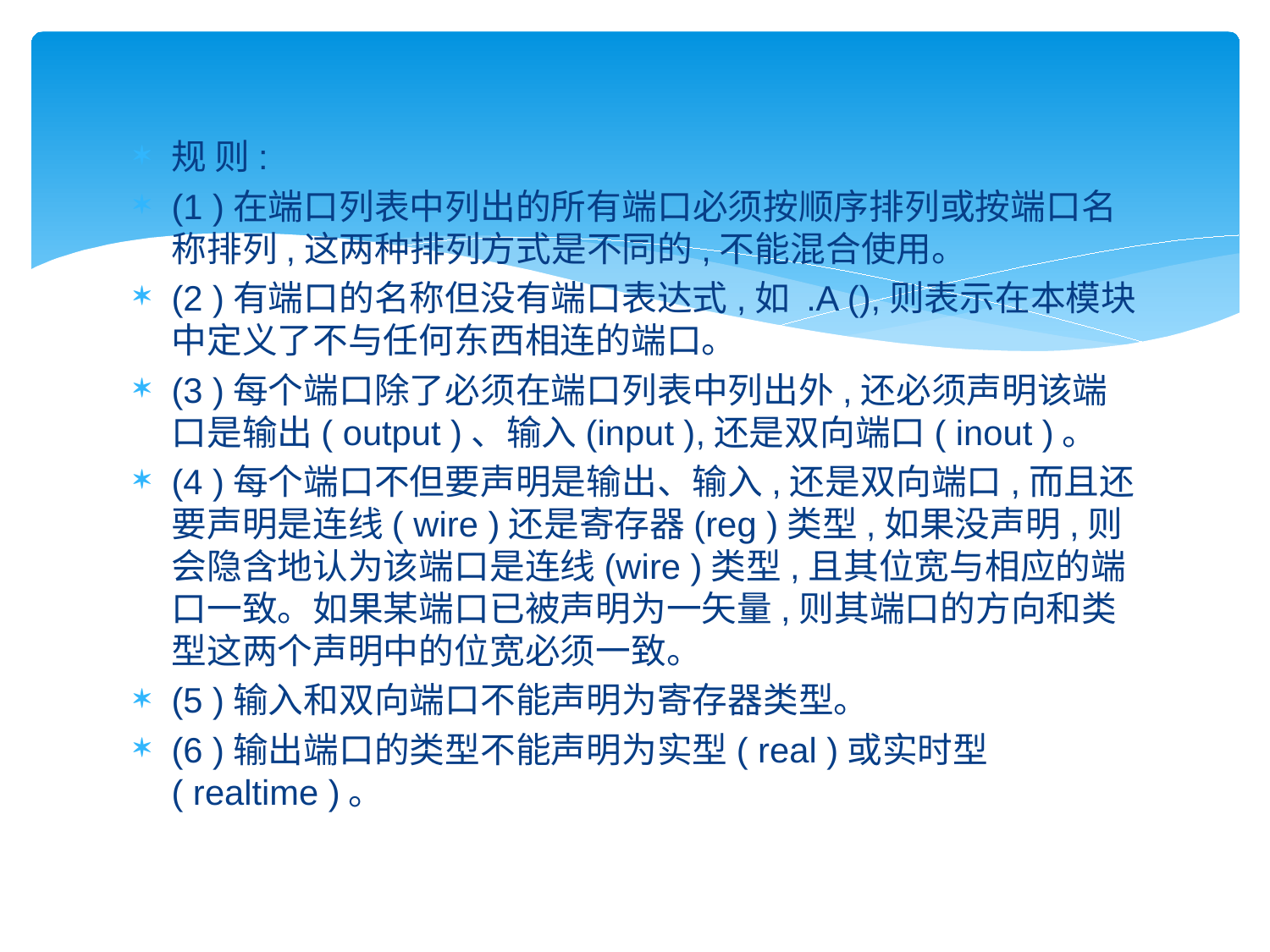

#
规 则:
(1 )在端口列表中列出的所有端口必须按顺序排列或按端口名称排列,这两种排列方式是不同的,不能混合使用。
(2 )有端口的名称但没有端口表达式,如 .A (),则表示在本模块中定义了不与任何东西相连的端口。
(3 )每个端口除了必须在端口列表中列出外,还必须声明该端口是输出( output )、输入(input ),还是双向端口( inout )。
(4 )每个端口不但要声明是输出、输入,还是双向端口,而且还要声明是连线( wire )还是寄存器(reg )类型,如果没声明,则会隐含地认为该端口是连线(wire )类型,且其位宽与相应的端口一致。如果某端口已被声明为一矢量,则其端口的方向和类型这两个声明中的位宽必须一致。
(5 )输入和双向端口不能声明为寄存器类型。
(6 )输出端口的类型不能声明为实型( real )或实时型( realtime )。